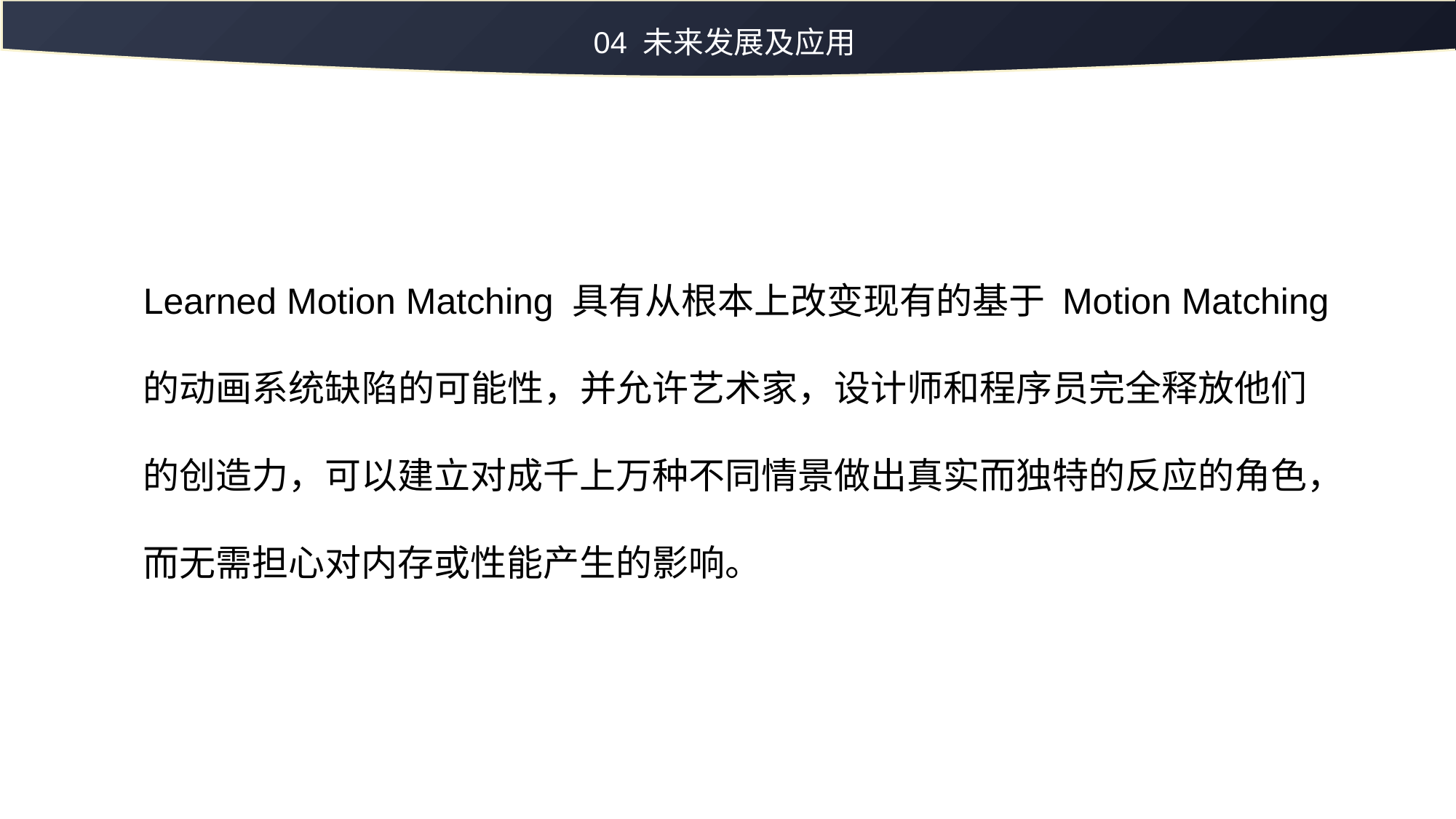

04 未来发展及应用
Learned Motion Matching 具有从根本上改变现有的基于 Motion Matching 的动画系统缺陷的可能性，并允许艺术家，设计师和程序员完全释放他们的创造力，可以建立对成千上万种不同情景做出真实而独特的反应的角色，而无需担心对内存或性能产生的影响。